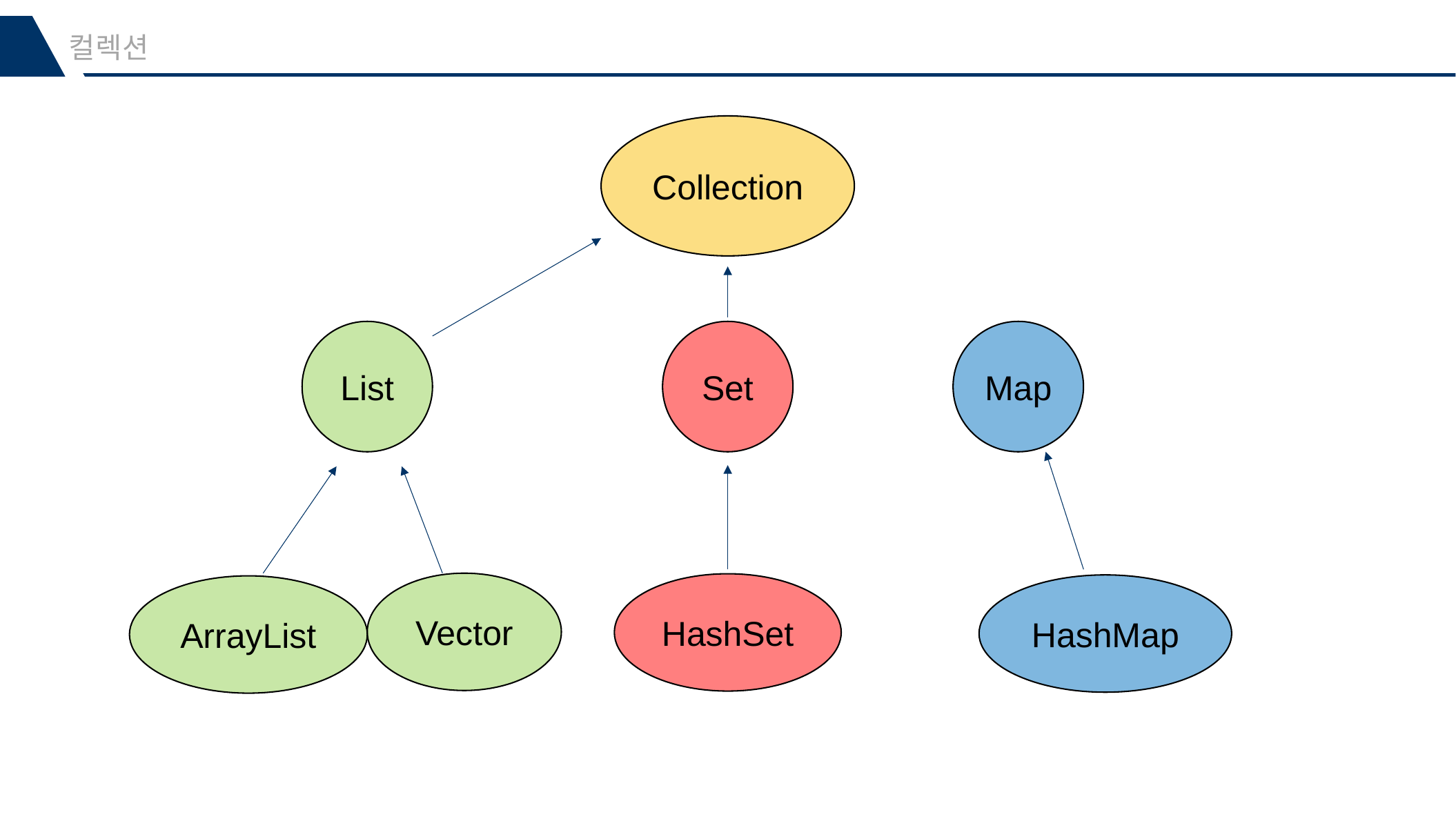

컬렉션

Collection
List
Set
Map
Vector
HashSet
HashMap
ArrayList